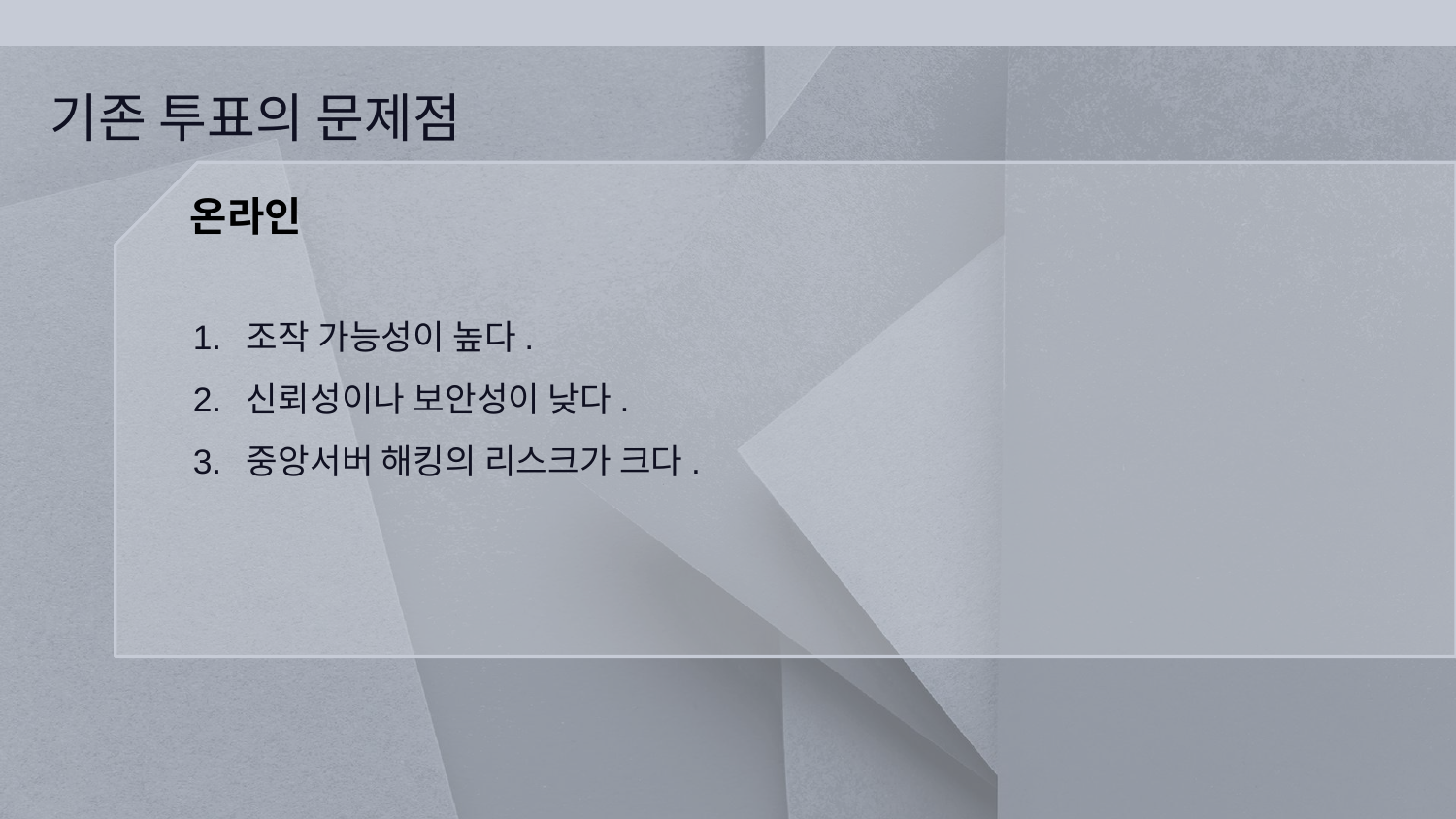

# 기존 투표의 문제점
온라인
조작 가능성이 높다.
신뢰성이나 보안성이 낮다.
중앙서버 해킹의 리스크가 크다.